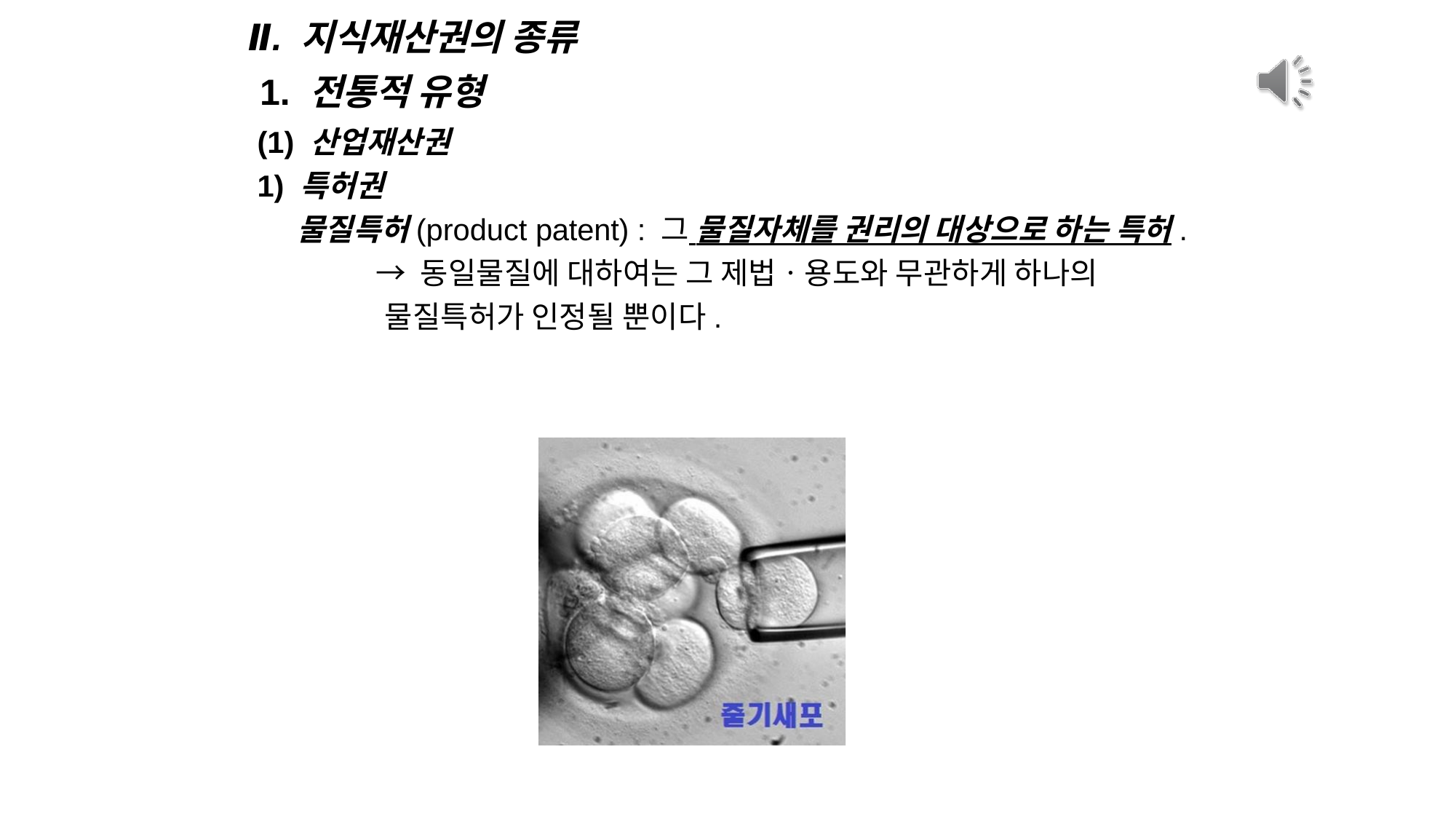

# Ⅱ. 지식재산권의 종류

1. 전통적 유형
(1) 산업재산권
1) 특허권
물질특허(product patent) : 그 물질자체를 권리의 대상으로 하는 특허.
→ 동일물질에 대하여는 그 제법ㆍ용도와 무관하게 하나의
물질특허가 인정될 뿐이다.